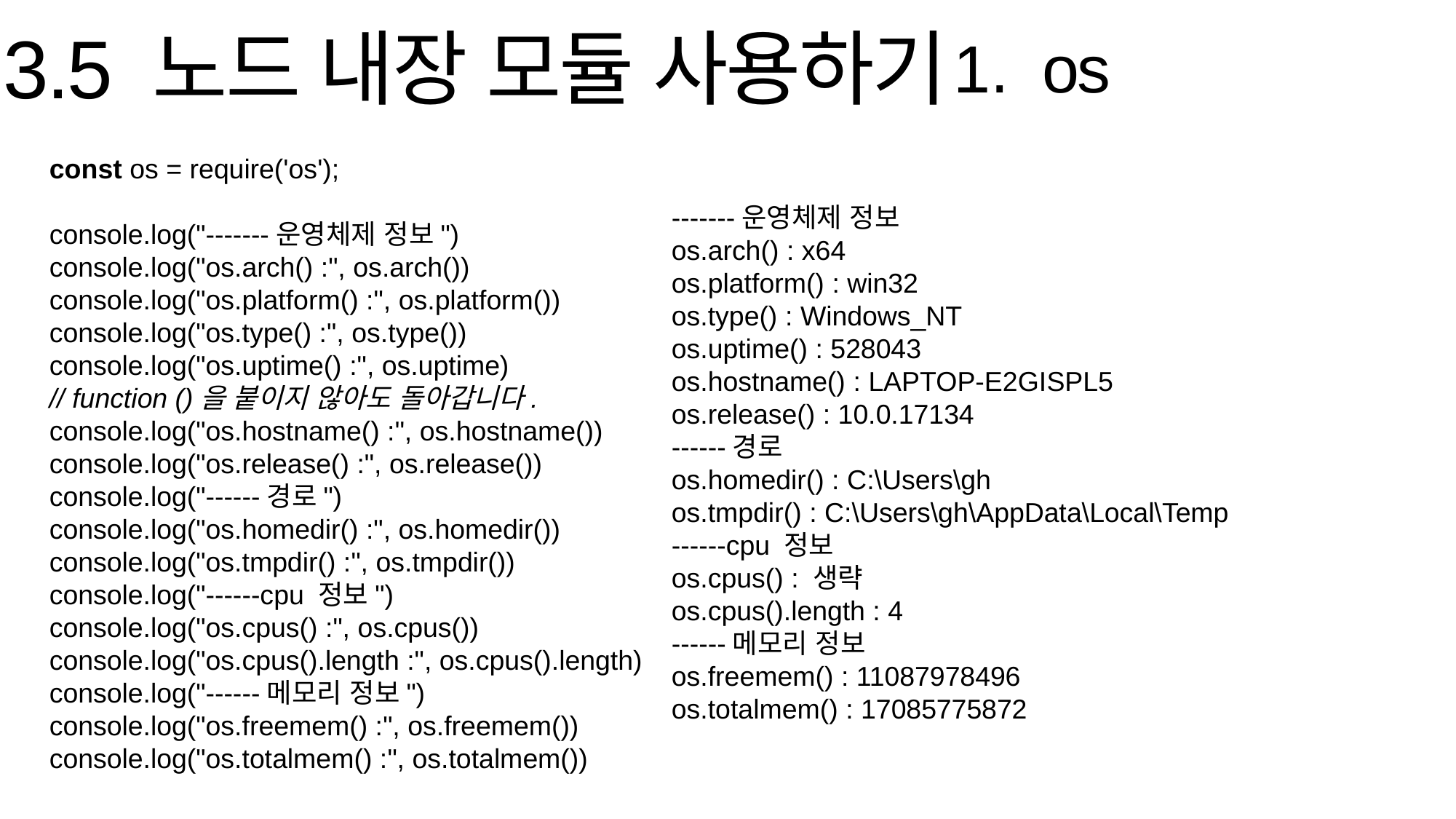

3.5 노드 내장 모듈 사용하기
os
const os = require('os');
console.log("-------운영체제 정보")
console.log("os.arch() :", os.arch())
console.log("os.platform() :", os.platform())
console.log("os.type() :", os.type())
console.log("os.uptime() :", os.uptime)
// function ()을 붙이지 않아도 돌아갑니다.
console.log("os.hostname() :", os.hostname())
console.log("os.release() :", os.release())
console.log("------경로")
console.log("os.homedir() :", os.homedir())
console.log("os.tmpdir() :", os.tmpdir())
console.log("------cpu 정보")
console.log("os.cpus() :", os.cpus())
console.log("os.cpus().length :", os.cpus().length)
console.log("------메모리 정보")
console.log("os.freemem() :", os.freemem())
console.log("os.totalmem() :", os.totalmem())

-------운영체제 정보
os.arch() : x64
os.platform() : win32
os.type() : Windows_NT
os.uptime() : 528043
os.hostname() : LAPTOP-E2GISPL5
os.release() : 10.0.17134
------경로
os.homedir() : C:\Users\gh
os.tmpdir() : C:\Users\gh\AppData\Local\Temp
------cpu 정보
os.cpus() : 생략
os.cpus().length : 4
------메모리 정보
os.freemem() : 11087978496
os.totalmem() : 17085775872